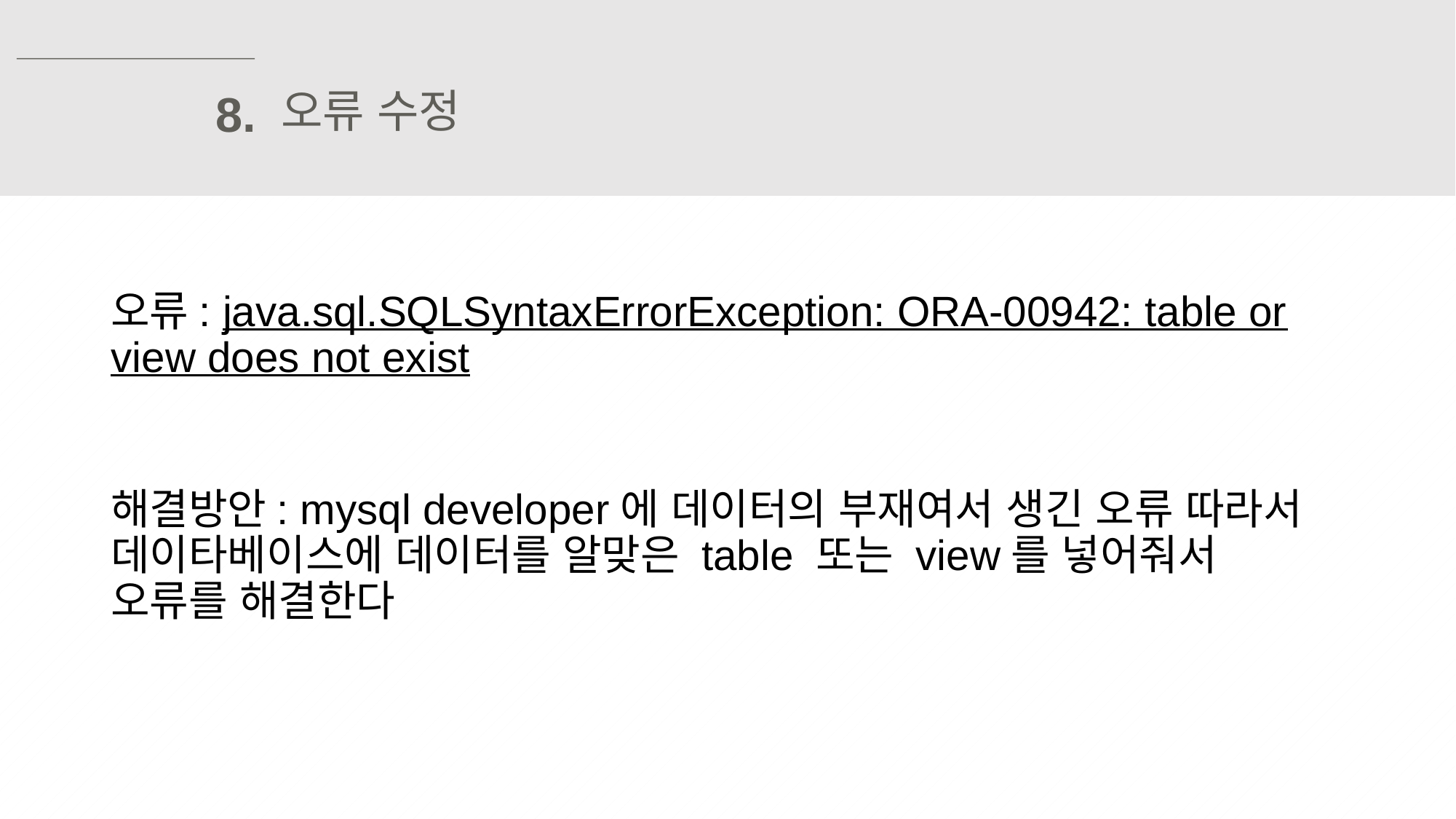

오류 수정
8.

오류: java.sql.SQLSyntaxErrorException: ORA-00942: table or view does not exist
해결방안: mysql developer에 데이터의 부재여서 생긴 오류 따라서 데이타베이스에 데이터를 알맞은 table 또는 view를 넣어줘서 오류를 해결한다